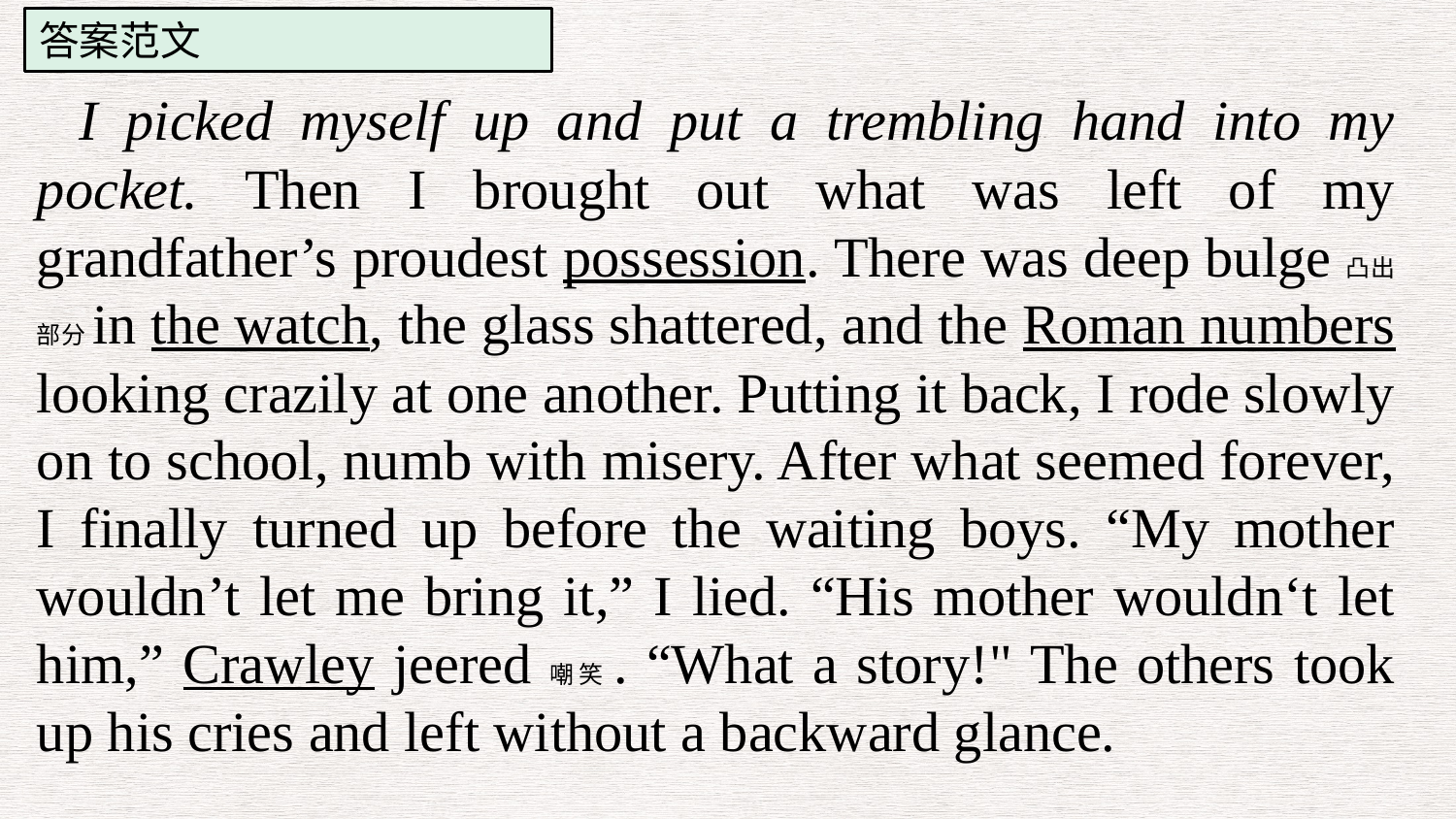

答案范文
I picked myself up and put a trembling hand into my pocket. Then I brought out what was left of my grandfather’s proudest possession. There was deep bulge凸出部分in the watch, the glass shattered, and the Roman numbers looking crazily at one another. Putting it back, I rode slowly on to school, numb with misery. After what seemed forever, I finally turned up before the waiting boys. “My mother wouldn’t let me bring it,” I lied. “His mother wouldn‘t let him,” Crawley jeered嘲笑. “What a story!" The others took up his cries and left without a backward glance.